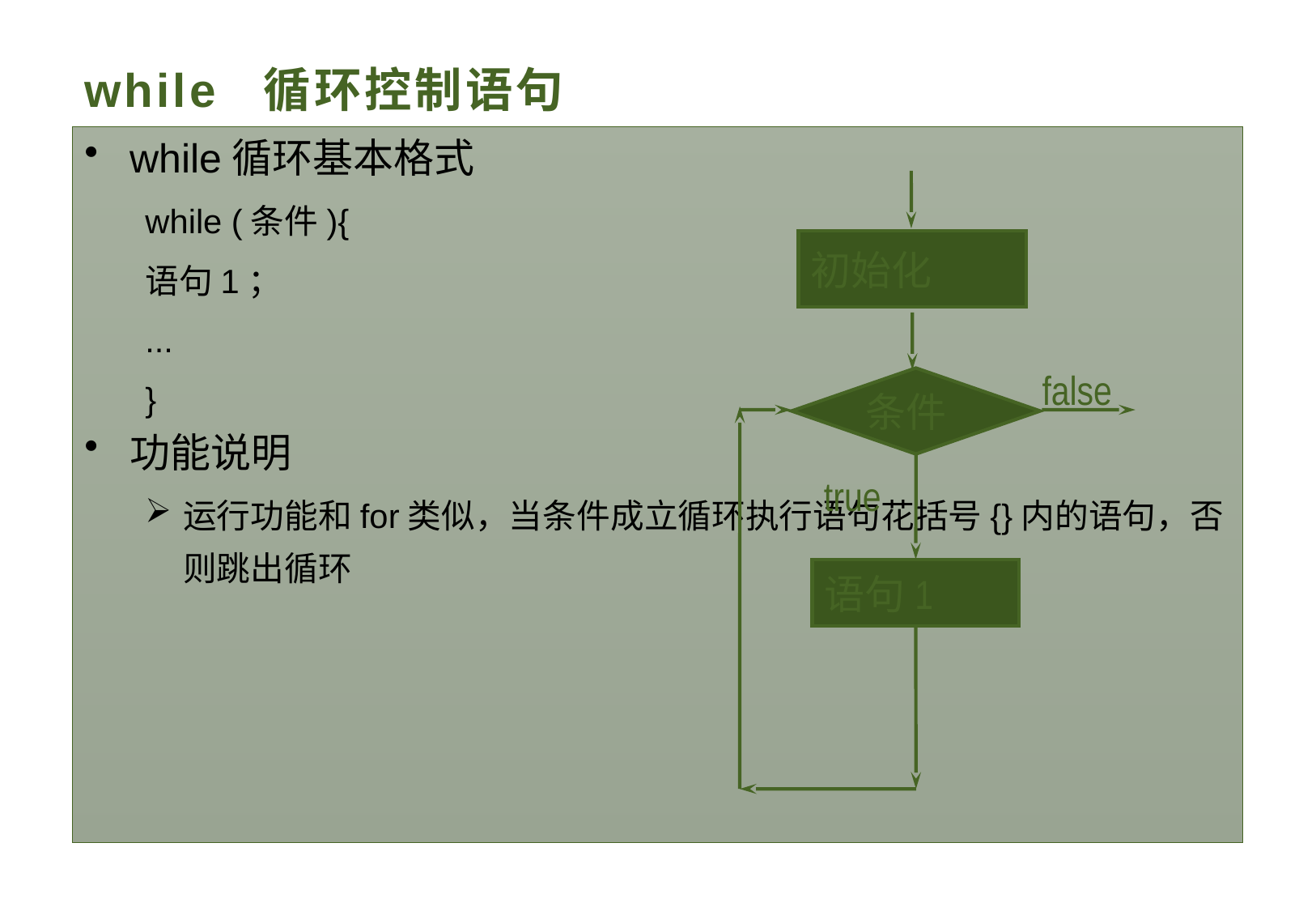

# while  循环控制语句
while循环基本格式
while (条件){
语句1；
...
}
功能说明
运行功能和for类似，当条件成立循环执行语句花括号{}内的语句，否则跳出循环

初始化

false
条件

true
语句1